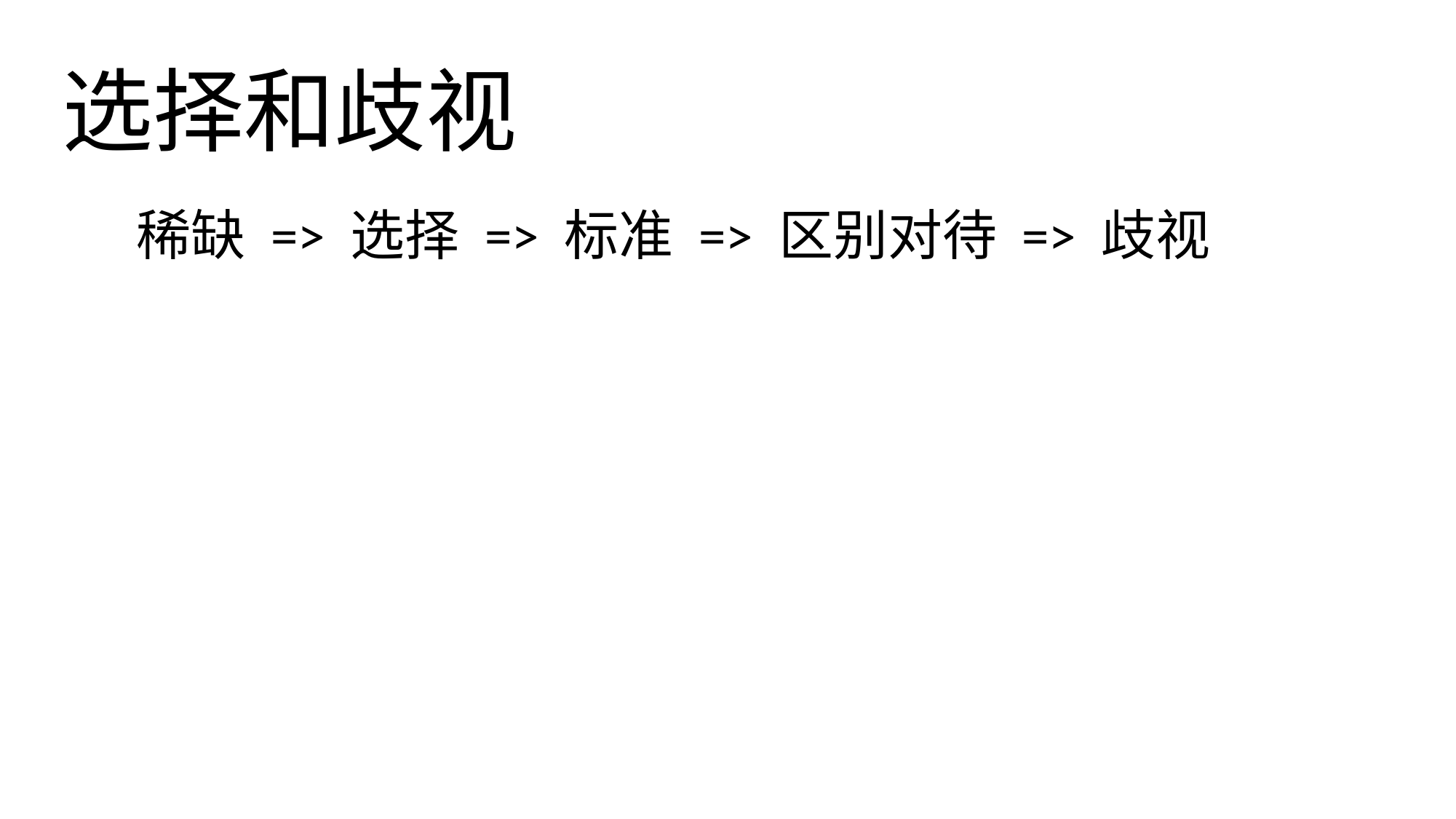

# 选择和歧视
稀缺 => 选择 => 标准 => 区别对待 => 歧视